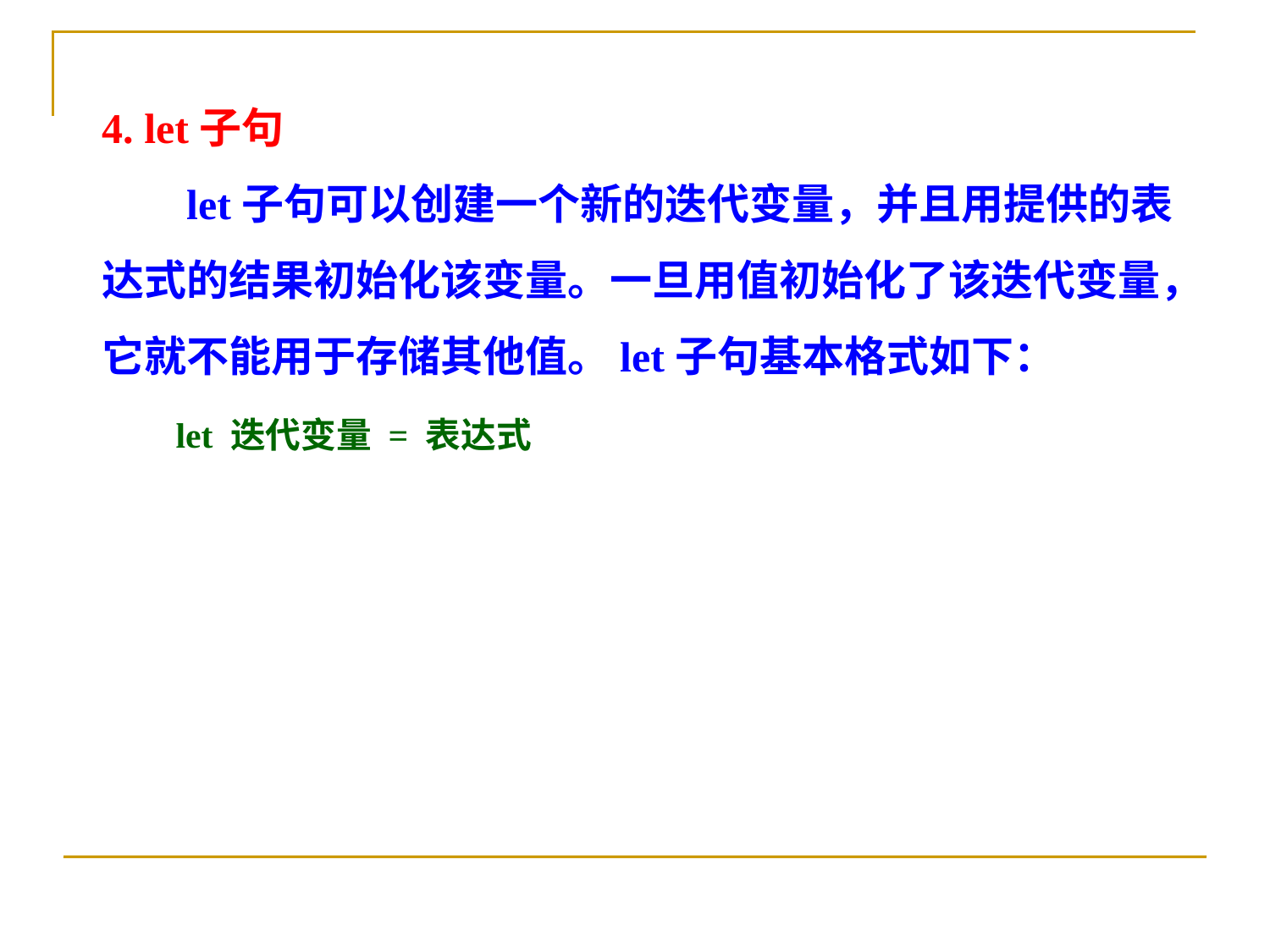

4. let子句
        let子句可以创建一个新的迭代变量，并且用提供的表达式的结果初始化该变量。一旦用值初始化了该迭代变量，它就不能用于存储其他值。let子句基本格式如下：
       let 迭代变量 = 表达式